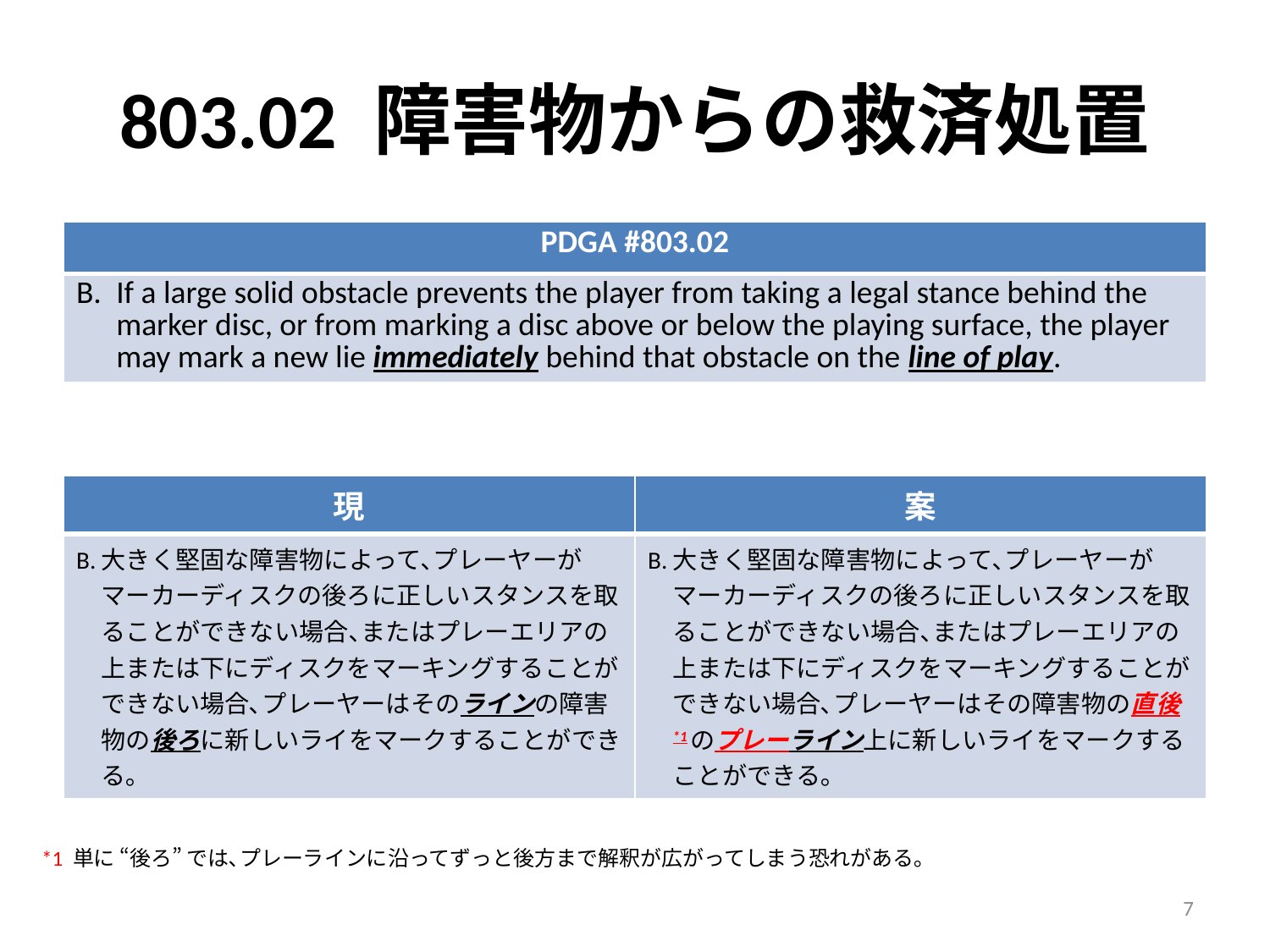

# 803.02 障害物からの救済処置
| PDGA #803.02 |
| --- |
| B. If a large solid obstacle prevents the player from taking a legal stance behind the marker disc, or from marking a disc above or below the playing surface, the player may mark a new lie immediately behind that obstacle on the line of play. |
| 現 | 案 |
| --- | --- |
| B. 大きく堅固な障害物によって､プレーヤーがマーカーディスクの後ろに正しいスタンスを取ることができない場合､またはプレーエリアの上または下にディスクをマーキングすることができない場合､プレーヤーはそのラインの障害物の後ろに新しいライをマークすることができる｡ | B. 大きく堅固な障害物によって､プレーヤーがマーカーディスクの後ろに正しいスタンスを取ることができない場合､またはプレーエリアの上または下にディスクをマーキングすることができない場合､プレーヤーはその障害物の直後\*1のプレーライン上に新しいライをマークすることができる｡ |
*1 単に “後ろ” では､プレーラインに沿ってずっと後方まで解釈が広がってしまう恐れがある｡
7